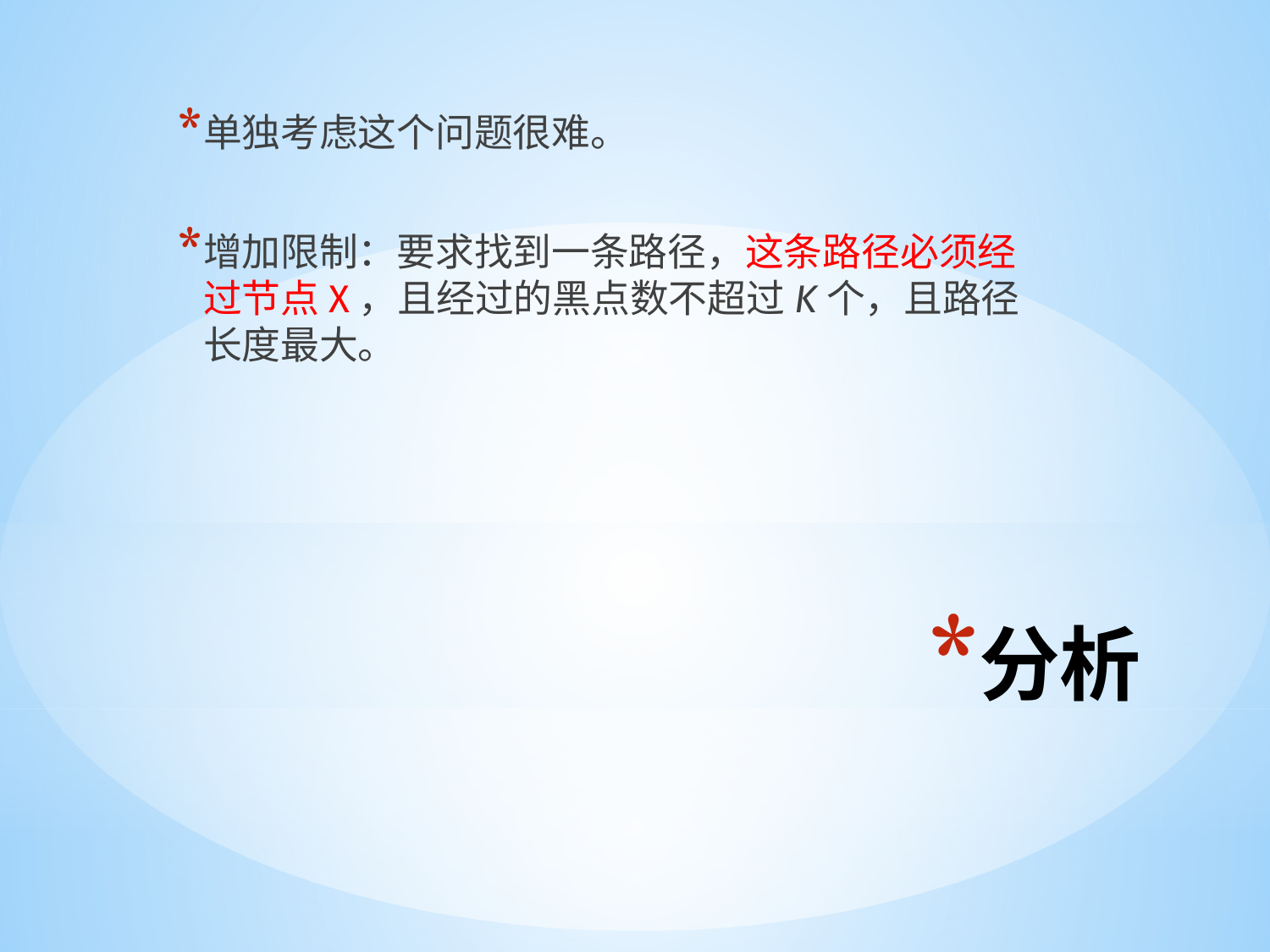

单独考虑这个问题很难。

增加限制：要求找到一条路径，这条路径必须经过节点X，且经过的黑点数不超过K个，且路径长度最大。

# 分析